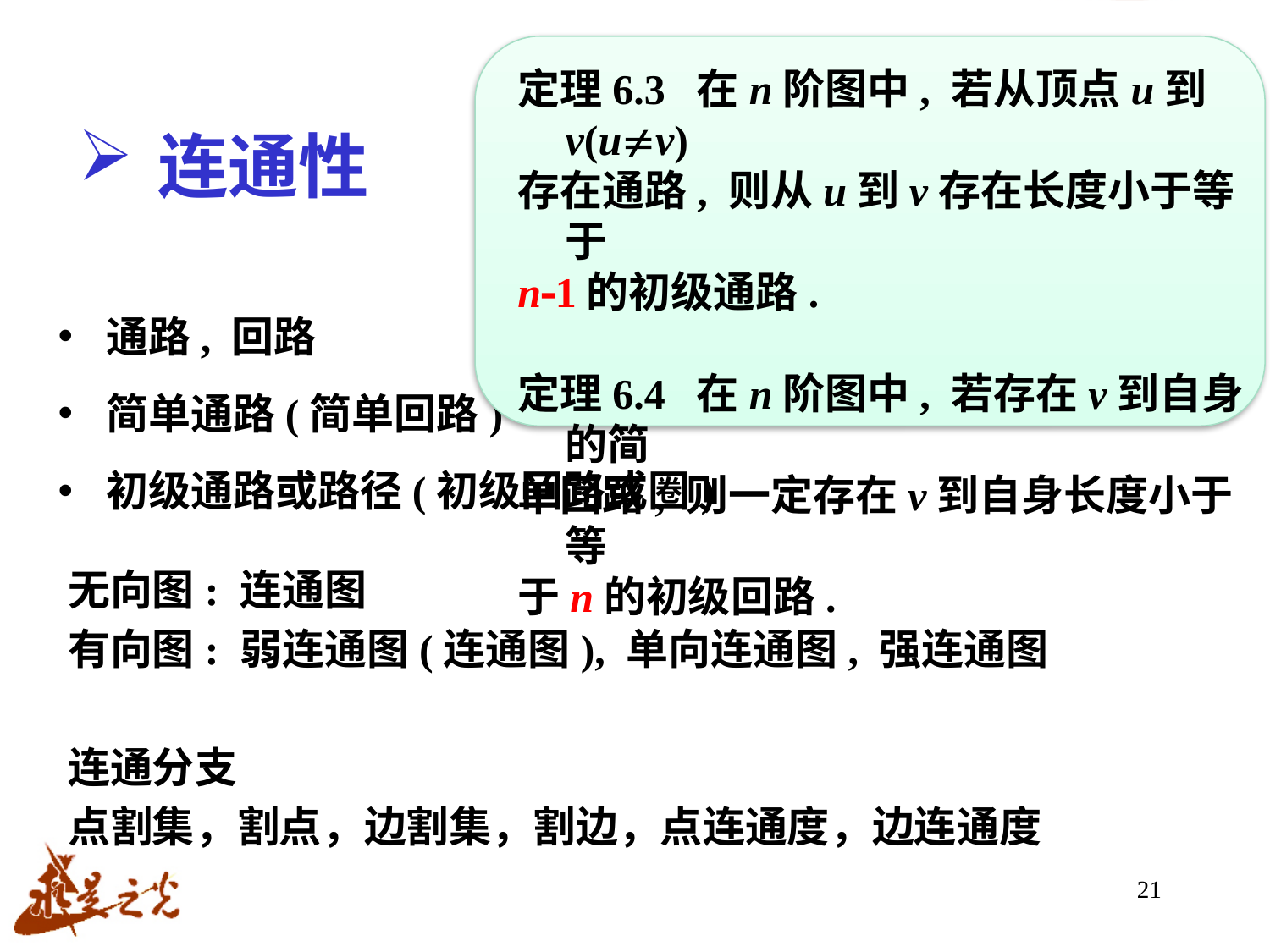

定理6.3  在n阶图中, 若从顶点u到v(u≠v)
存在通路, 则从u到v存在长度小于等于
n−1的初级通路.

定理6.4  在n阶图中, 若存在v到自身的简
单回路, 则一定存在v到自身长度小于等
于n的初级回路.
# 连通性
通路, 回路
简单通路(简单回路)
初级通路或路径(初级回路或圈)
无向图: 连通图
有向图: 弱连通图(连通图), 单向连通图, 强连通图

连通分支
点割集，割点，边割集，割边，点连通度，边连通度

21